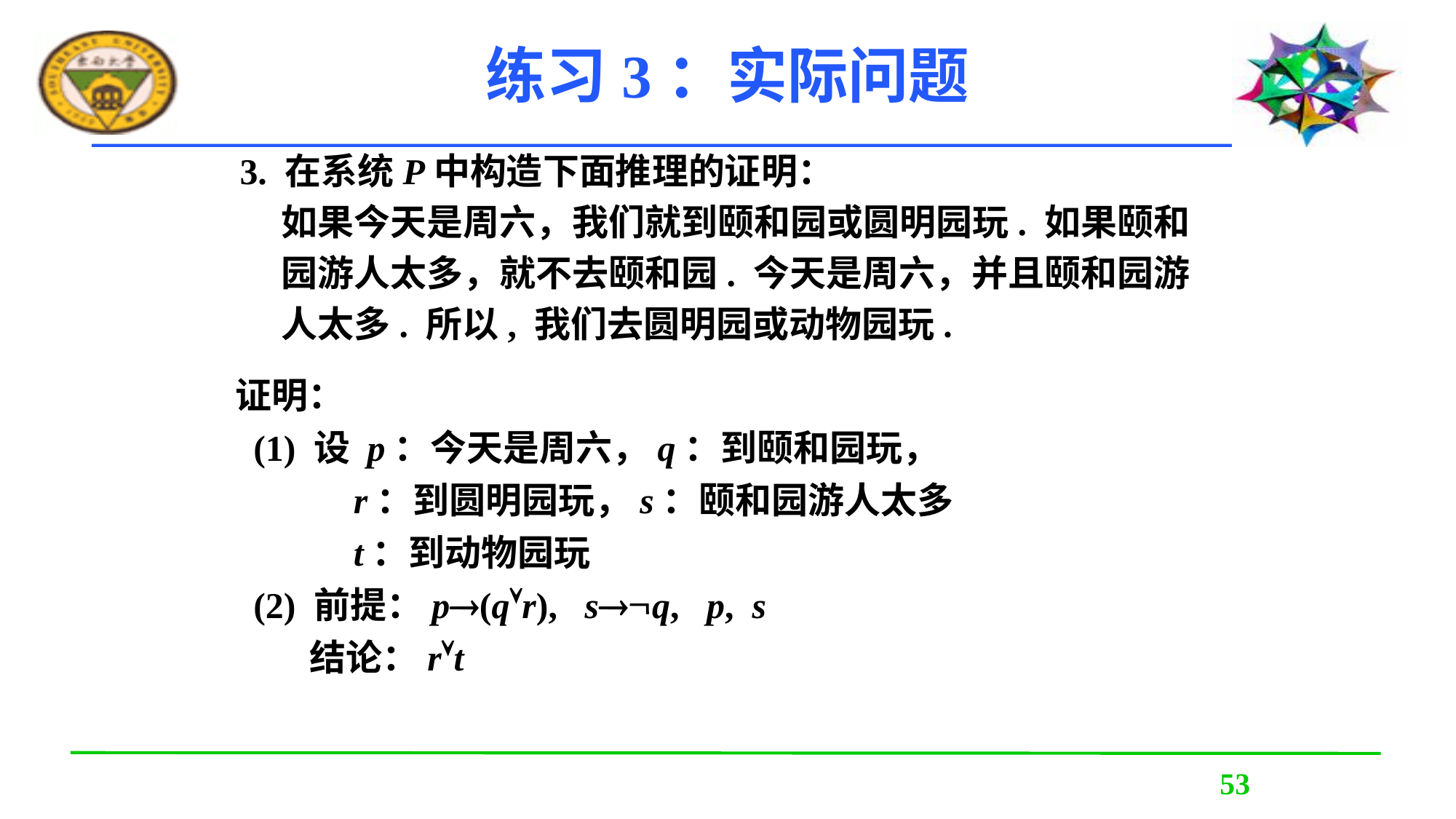

# 练习3：实际问题
3. 在系统P中构造下面推理的证明：
    如果今天是周六，我们就到颐和园或圆明园玩. 如果颐和
    园游人太多，就不去颐和园. 今天是周六，并且颐和园游
    人太多. 所以, 我们去圆明园或动物园玩.
证明：
  (1) 设 p：今天是周六，q：到颐和园玩，
             r：到圆明园玩，s：颐和园游人太多
             t：到动物园玩
  (2) 前提：p→(q∨r),   s→¬q,   p,  s
        结论：r∨t